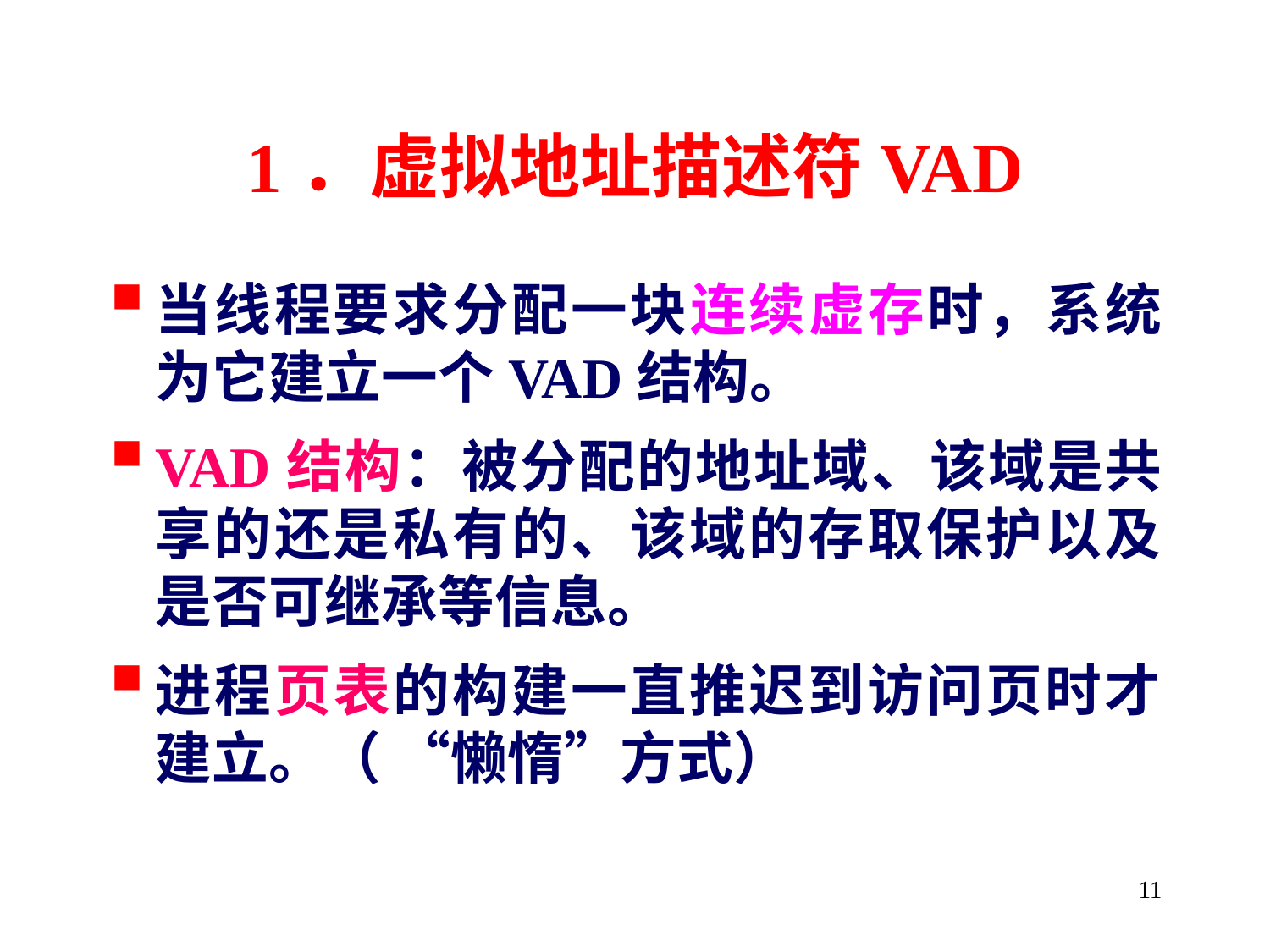

# 1．虚拟地址描述符VAD
当线程要求分配一块连续虚存时，系统为它建立一个VAD结构。
VAD结构：被分配的地址域、该域是共享的还是私有的、该域的存取保护以及是否可继承等信息。
进程页表的构建一直推迟到访问页时才建立。（ “懒惰”方式）
11